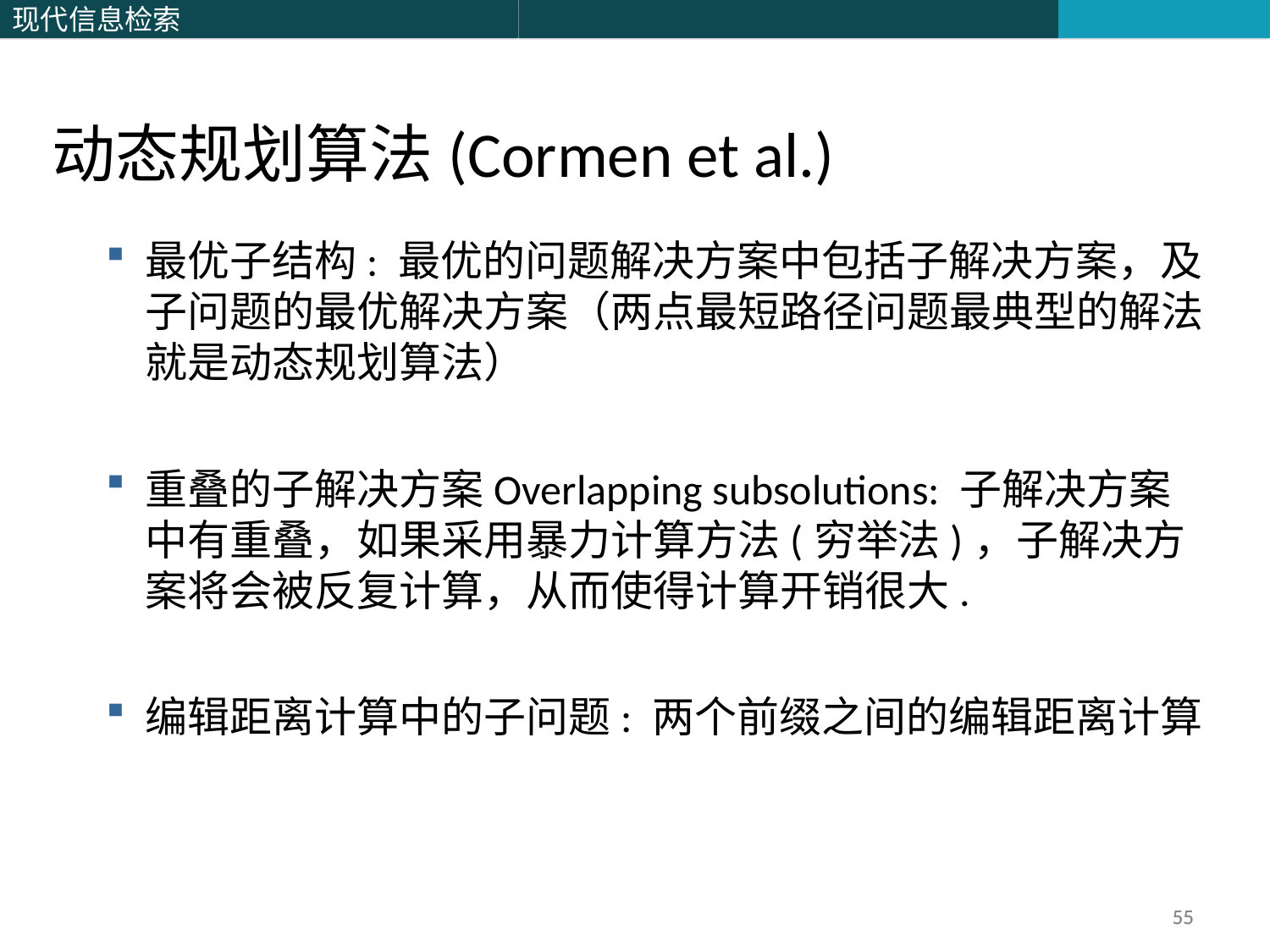

动态规划算法(Cormen et al.)
最优子结构: 最优的问题解决方案中包括子解决方案，及子问题的最优解决方案（两点最短路径问题最典型的解法就是动态规划算法）

重叠的子解决方案Overlapping subsolutions: 子解决方案中有重叠，如果采用暴力计算方法(穷举法)，子解决方案将会被反复计算，从而使得计算开销很大.

编辑距离计算中的子问题: 两个前缀之间的编辑距离计算
55
55